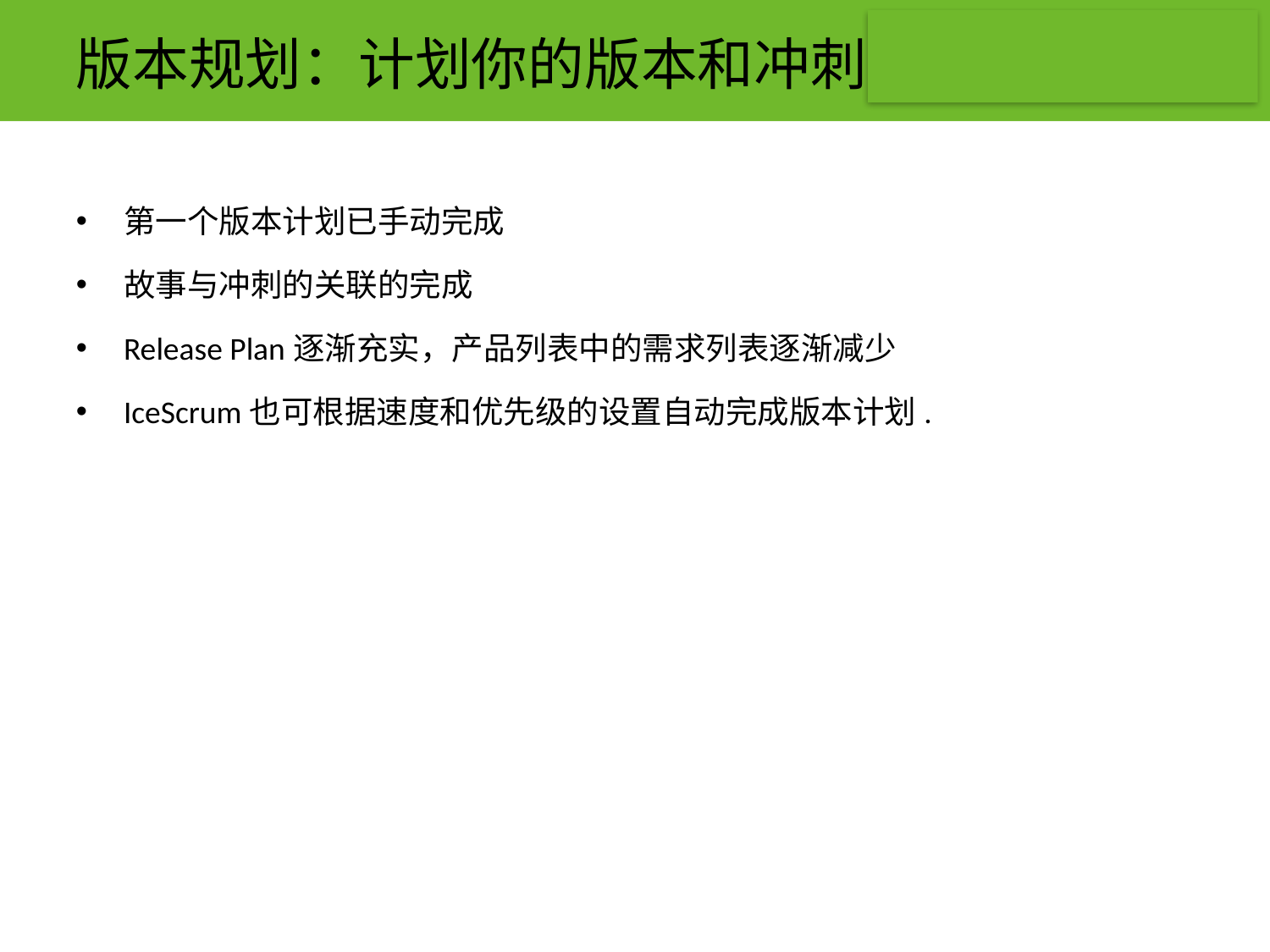

# 版本规划：计划你的版本和冲刺
第一个版本计划已手动完成
故事与冲刺的关联的完成
Release Plan逐渐充实，产品列表中的需求列表逐渐减少
IceScrum也可根据速度和优先级的设置自动完成版本计划.